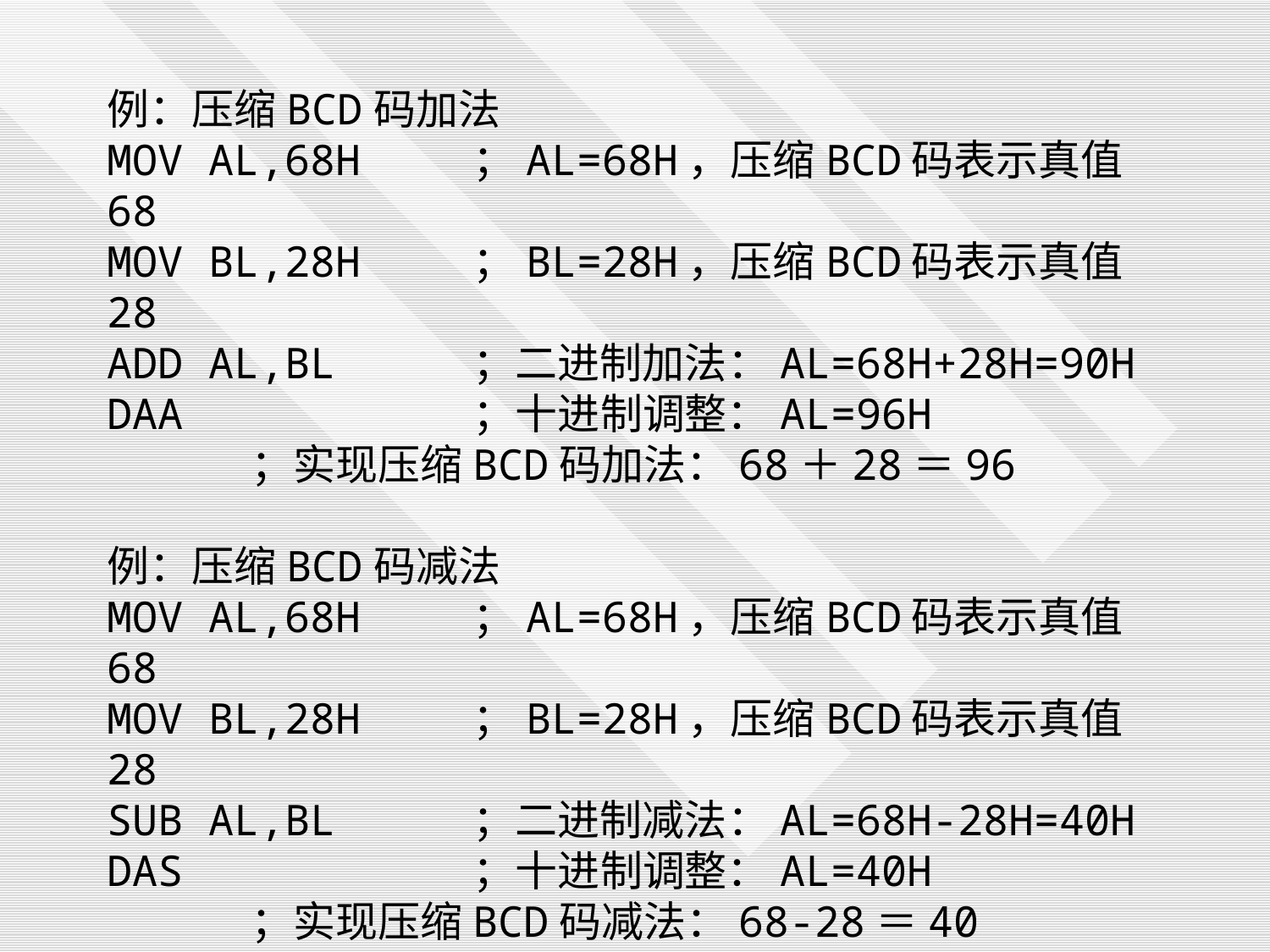

例：压缩BCD码加法
MOV AL,68H    ；AL=68H，压缩BCD码表示真值68
MOV BL,28H    ；BL=28H，压缩BCD码表示真值28
ADD AL,BL     ；二进制加法：AL=68H+28H=90H
DAA           ；十进制调整：AL=96H
              ；实现压缩BCD码加法：68＋28＝96

例：压缩BCD码减法
MOV AL,68H    ；AL=68H，压缩BCD码表示真值68
MOV BL,28H    ；BL=28H，压缩BCD码表示真值28
SUB AL,BL     ；二进制减法：AL=68H-28H=40H
DAS           ；十进制调整：AL=40H
              ；实现压缩BCD码减法：68-28＝40